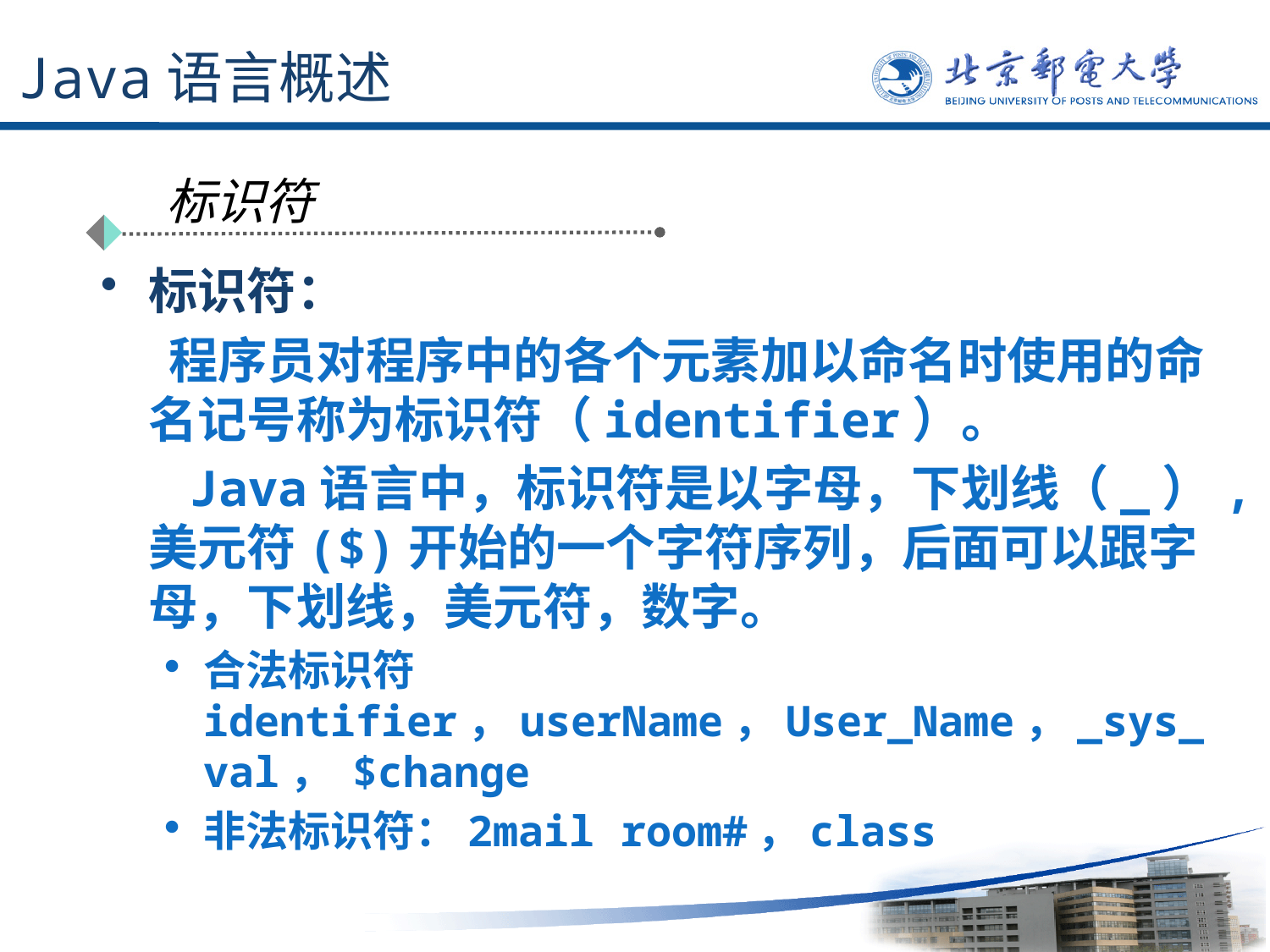

# Java语言概述

标识符

标识符：
     程序员对程序中的各个元素加以命名时使用的命名记号称为标识符（identifier）。
   Java语言中，标识符是以字母，下划线（_）,美元符($)开始的一个字符序列，后面可以跟字母，下划线，美元符，数字。
合法标识符identifier，userName，User_Name，_sys_val， $change
非法标识符：2mail room#，class